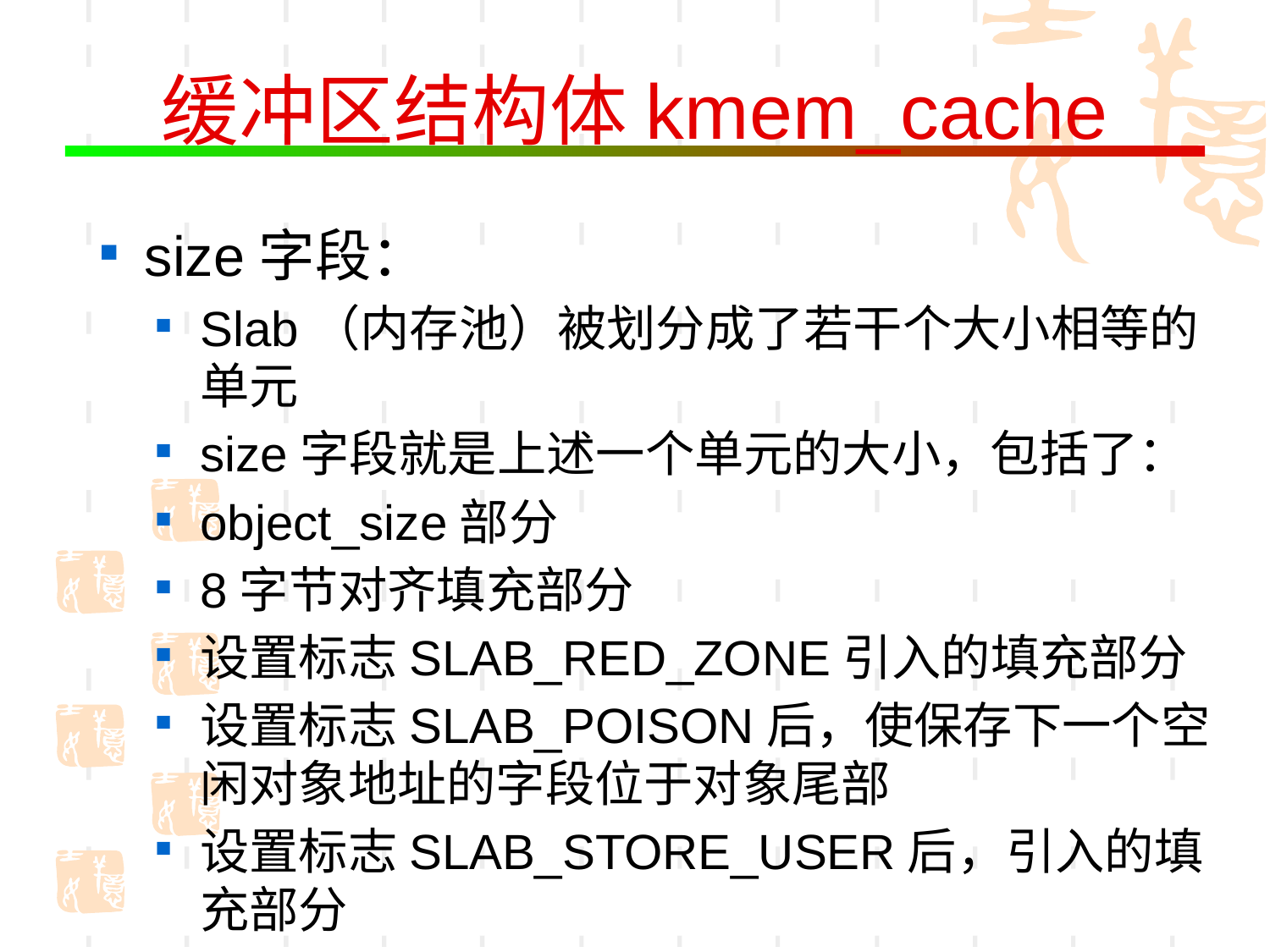

# 缓冲区结构体kmem_cache
size字段：
Slab（内存池）被划分成了若干个大小相等的单元
size字段就是上述一个单元的大小，包括了：
object_size部分
8字节对齐填充部分
设置标志SLAB_RED_ZONE引入的填充部分
设置标志SLAB_POISON后，使保存下一个空闲对象地址的字段位于对象尾部
设置标志SLAB_STORE_USER后，引入的填充部分